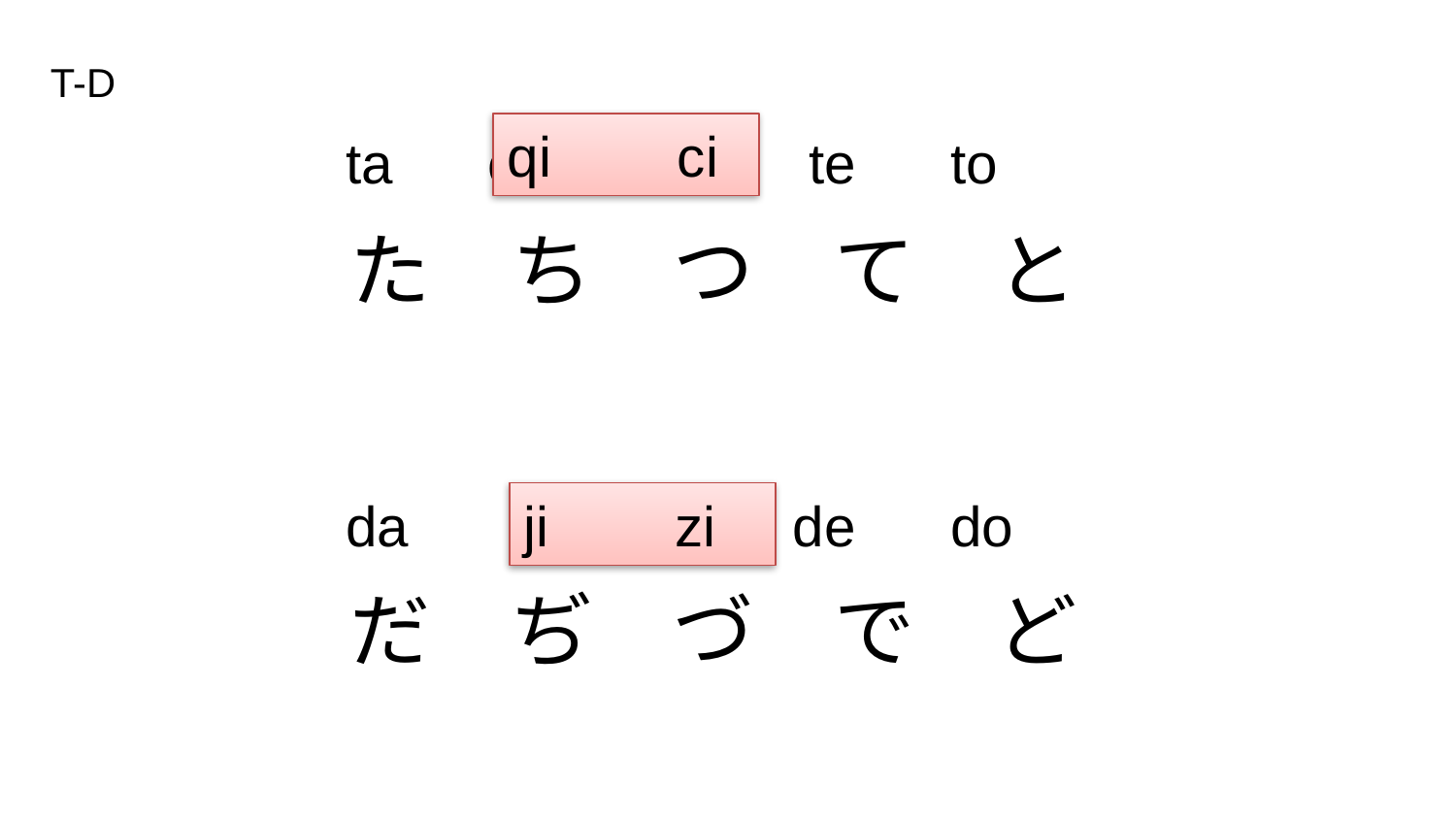

T-D
qi        ci
ta      chi     tsu      te      to
た　ち　つ　て　と
da       ji      zu      de      do
ji        zi
だ　ぢ　づ　で　ど